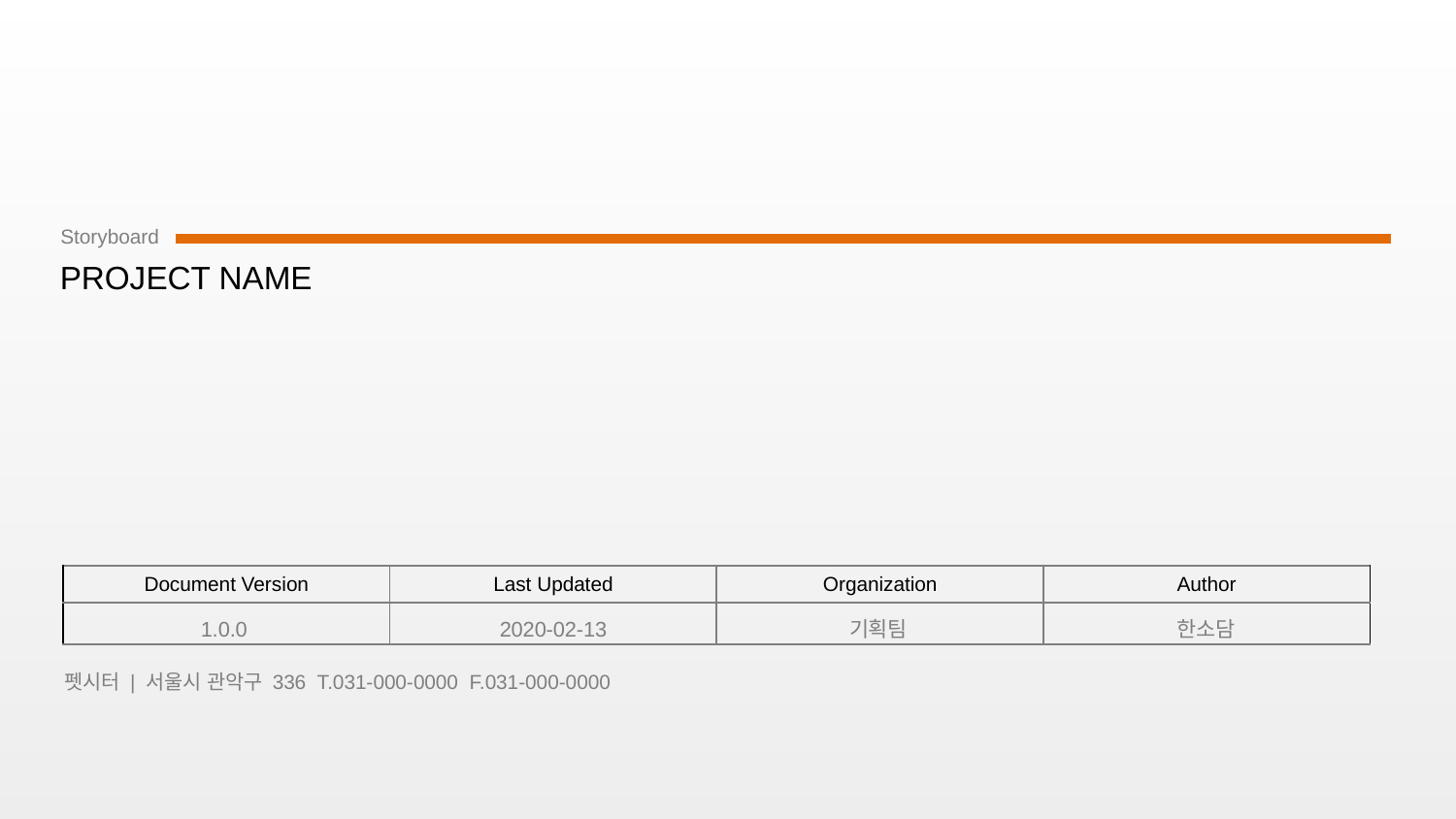

# PROJECT NAME
1.0.0
2020-02-13
기획팀
한소담
펫시터 | 서울시 관악구 336  T.031-000-0000  F.031-000-0000